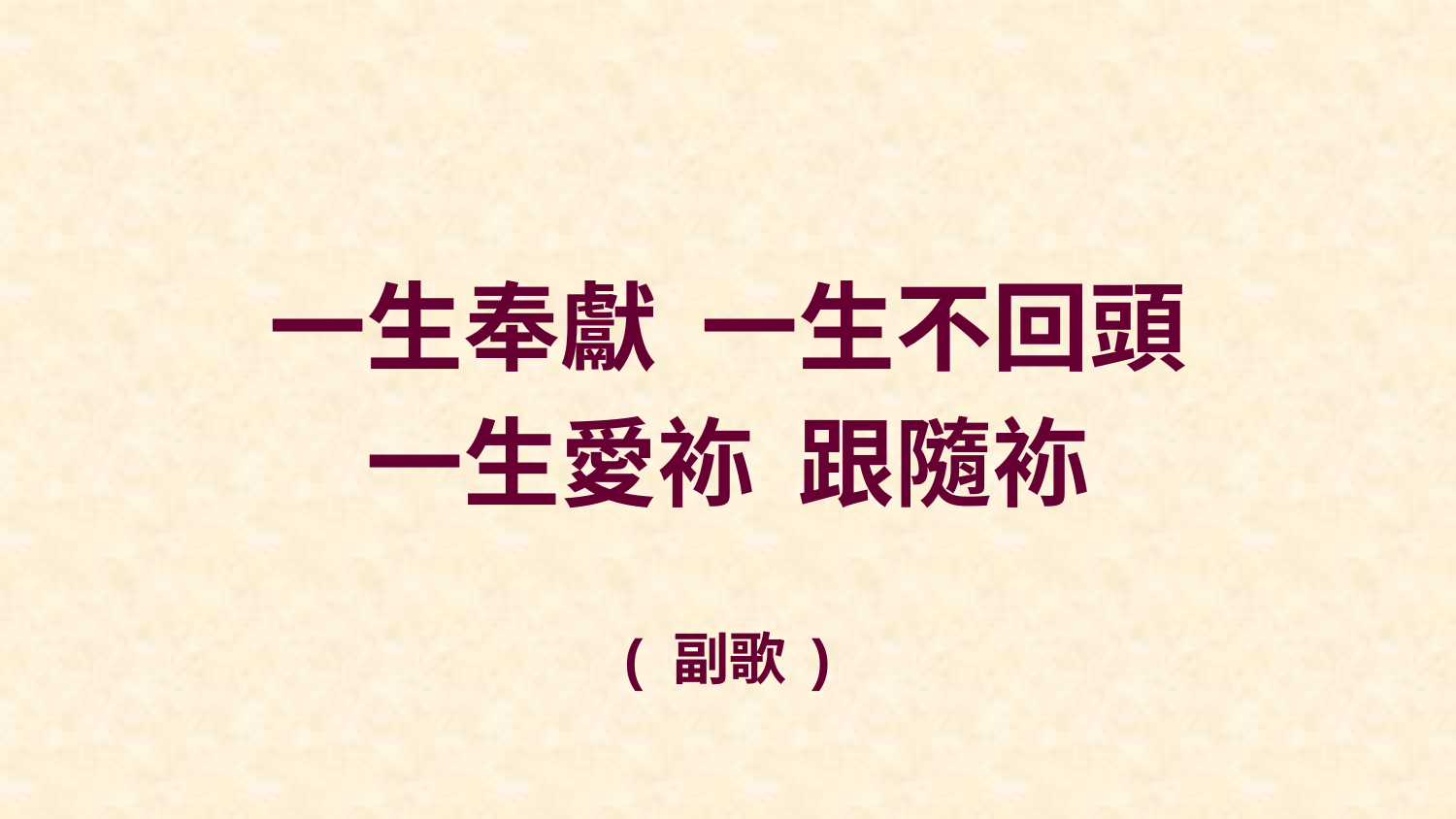

一生奉獻  一生不回頭
一生愛袮  跟隨袮
( 副歌 )